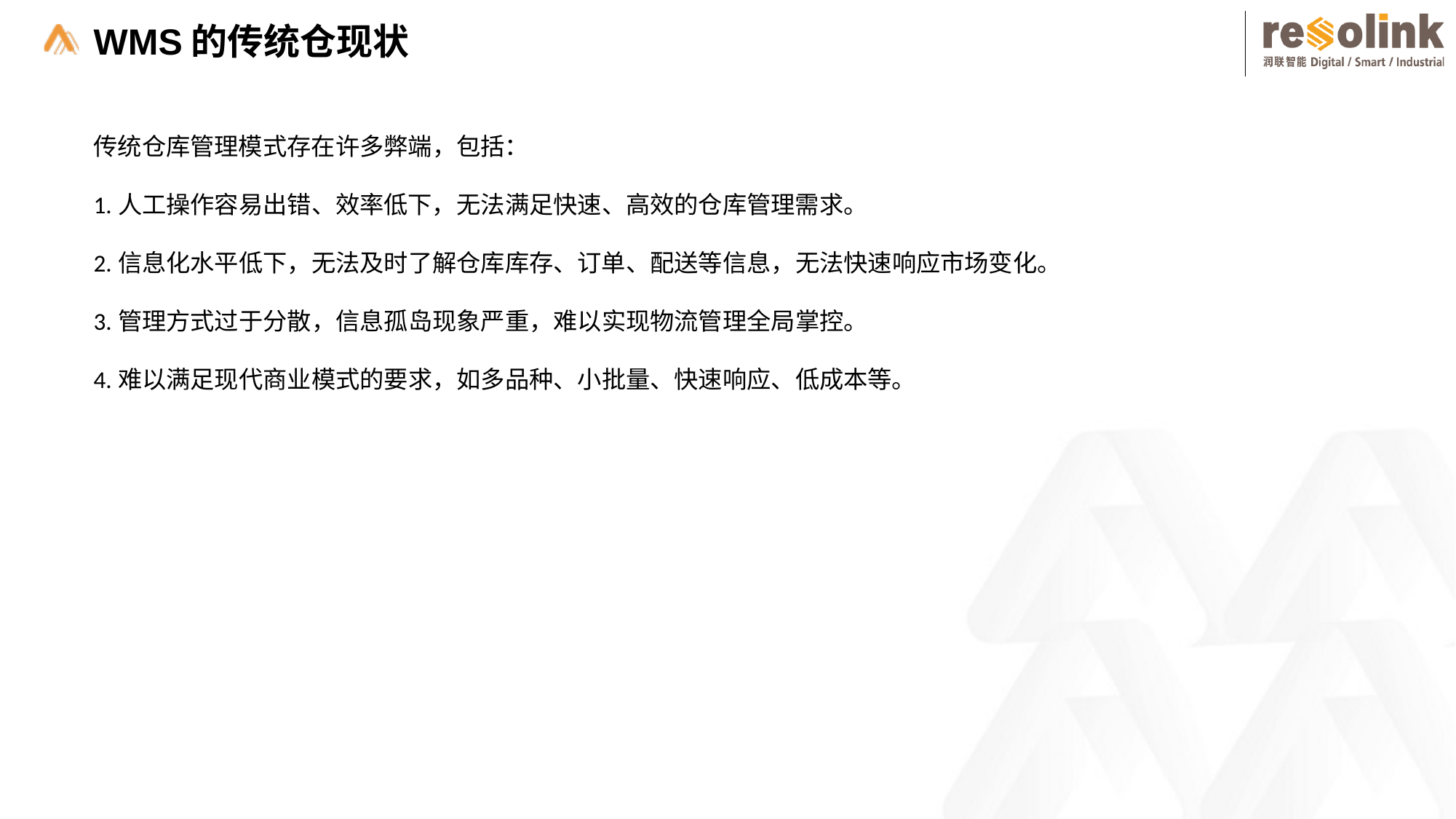

WMS的传统仓现状
传统仓库管理模式存在许多弊端，包括：

1.人工操作容易出错、效率低下，无法满足快速、高效的仓库管理需求。

2.信息化水平低下，无法及时了解仓库库存、订单、配送等信息，无法快速响应市场变化。

3.管理方式过于分散，信息孤岛现象严重，难以实现物流管理全局掌控。

4.难以满足现代商业模式的要求，如多品种、小批量、快速响应、低成本等。